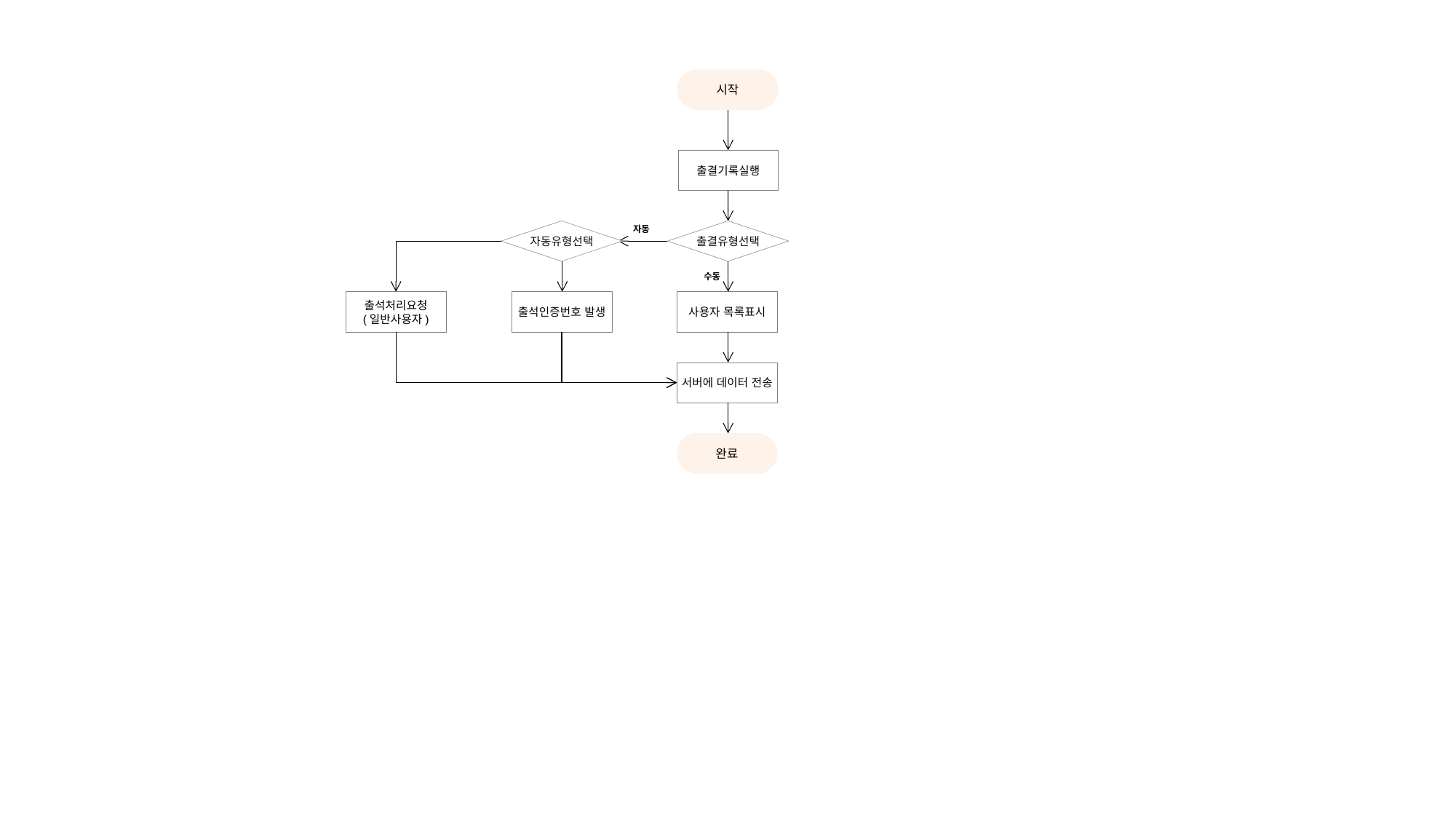

시작
출결기록실행
자동
자동유형선택
출결유형선택
수동
출석처리요청
(일반사용자)
출석인증번호 발생
사용자 목록표시
서버에 데이터 전송
완료